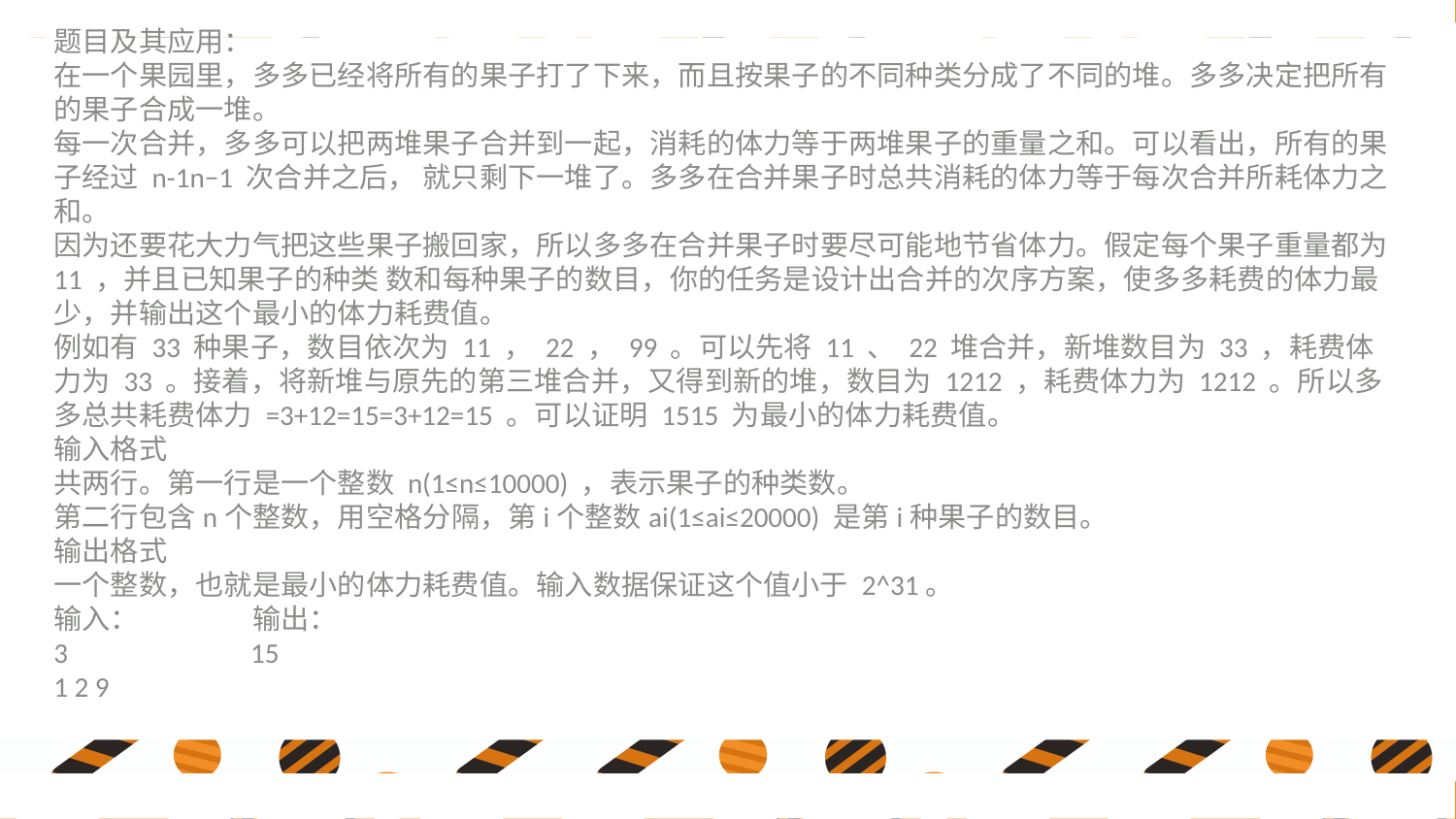

题目及其应用：
在一个果园里，多多已经将所有的果子打了下来，而且按果子的不同种类分成了不同的堆。多多决定把所有的果子合成一堆。
每一次合并，多多可以把两堆果子合并到一起，消耗的体力等于两堆果子的重量之和。可以看出，所有的果子经过 n-1n−1 次合并之后， 就只剩下一堆了。多多在合并果子时总共消耗的体力等于每次合并所耗体力之和。
因为还要花大力气把这些果子搬回家，所以多多在合并果子时要尽可能地节省体力。假定每个果子重量都为 11 ，并且已知果子的种类 数和每种果子的数目，你的任务是设计出合并的次序方案，使多多耗费的体力最少，并输出这个最小的体力耗费值。
例如有 33 种果子，数目依次为 11 ， 22 ， 99 。可以先将 11 、 22 堆合并，新堆数目为 33 ，耗费体力为 33 。接着，将新堆与原先的第三堆合并，又得到新的堆，数目为 1212 ，耗费体力为 1212 。所以多多总共耗费体力 =3+12=15=3+12=15 。可以证明 1515 为最小的体力耗费值。
输入格式
共两行。第一行是一个整数 n(1≤n≤10000) ，表示果子的种类数。
第二行包含n个整数，用空格分隔，第i个整数ai(1≤ai≤20000) 是第i种果子的数目。
输出格式
一个整数，也就是最小的体力耗费值。输入数据保证这个值小于 2^31。
输入：                  输出：
3                             15
1 2 9